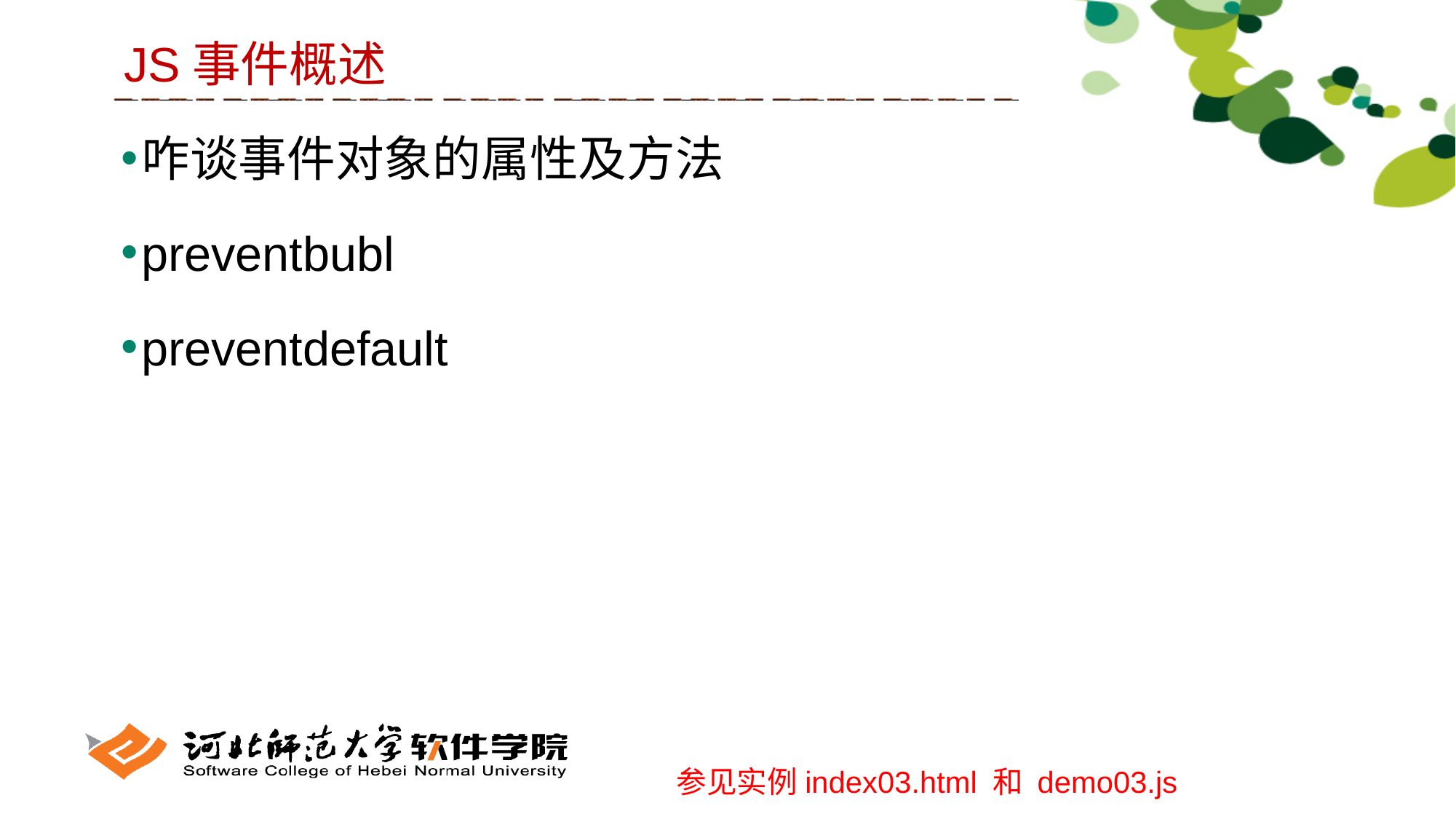

JS事件概述
咋谈事件对象的属性及方法
preventbubl
preventdefault

参见实例index03.html 和 demo03.js